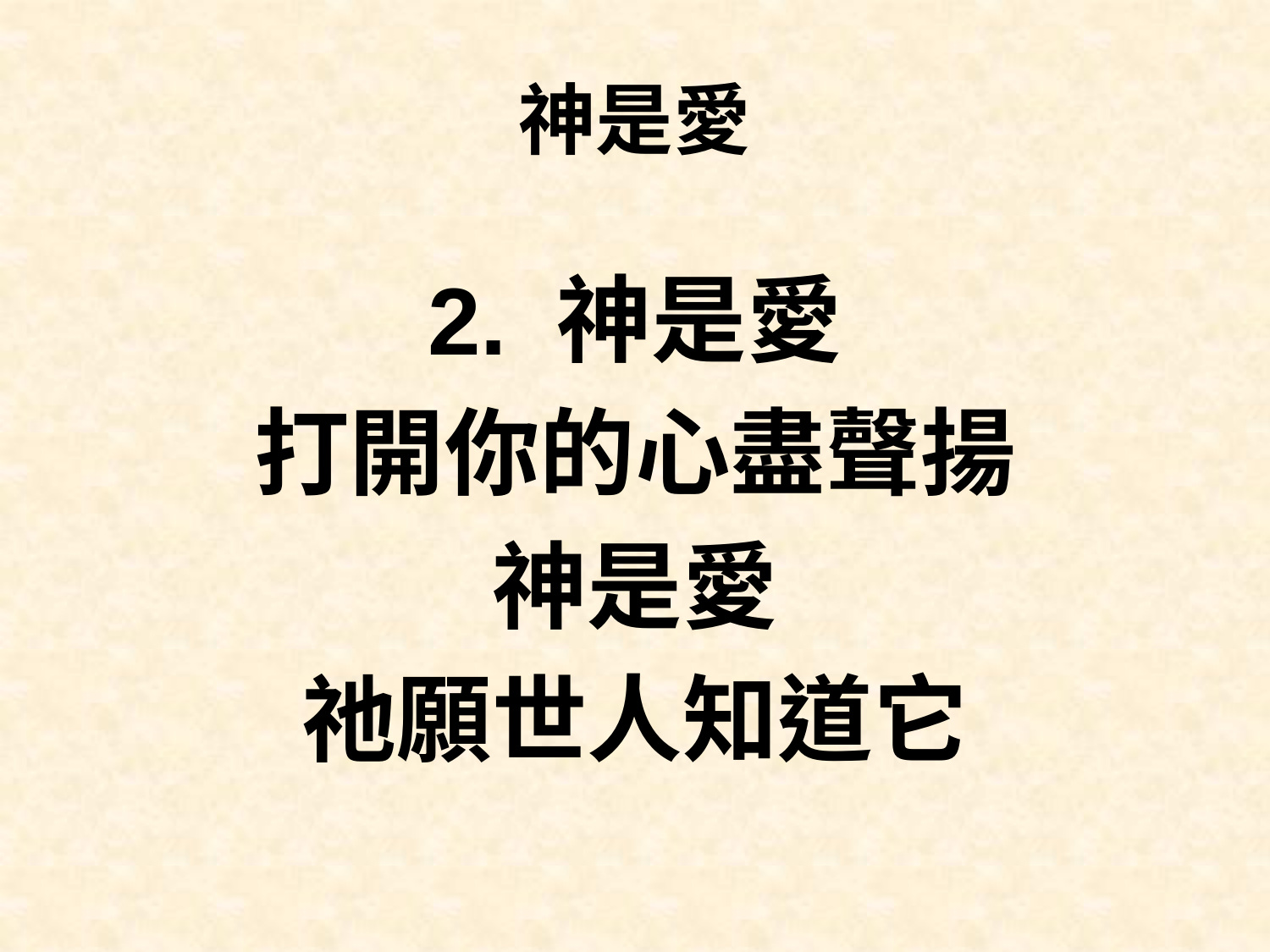

# 神是愛
2. 神是愛
打開你的心盡聲揚
神是愛
祂願世人知道它